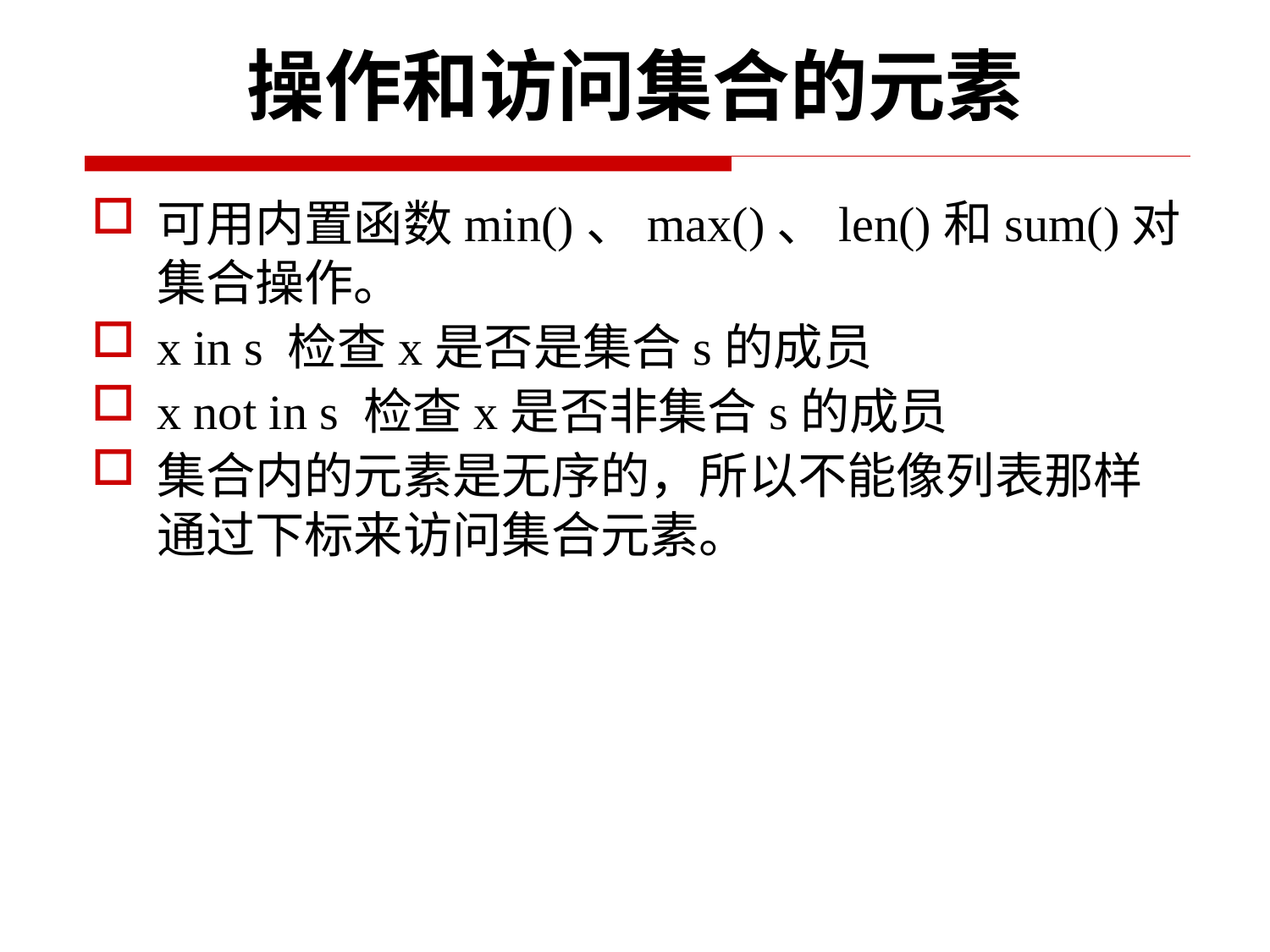

# 操作和访问集合的元素
可用内置函数min()、max()、len()和sum()对集合操作。
x in s 检查x是否是集合s的成员
x not in s 检查x是否非集合s的成员
集合内的元素是无序的，所以不能像列表那样通过下标来访问集合元素。
47